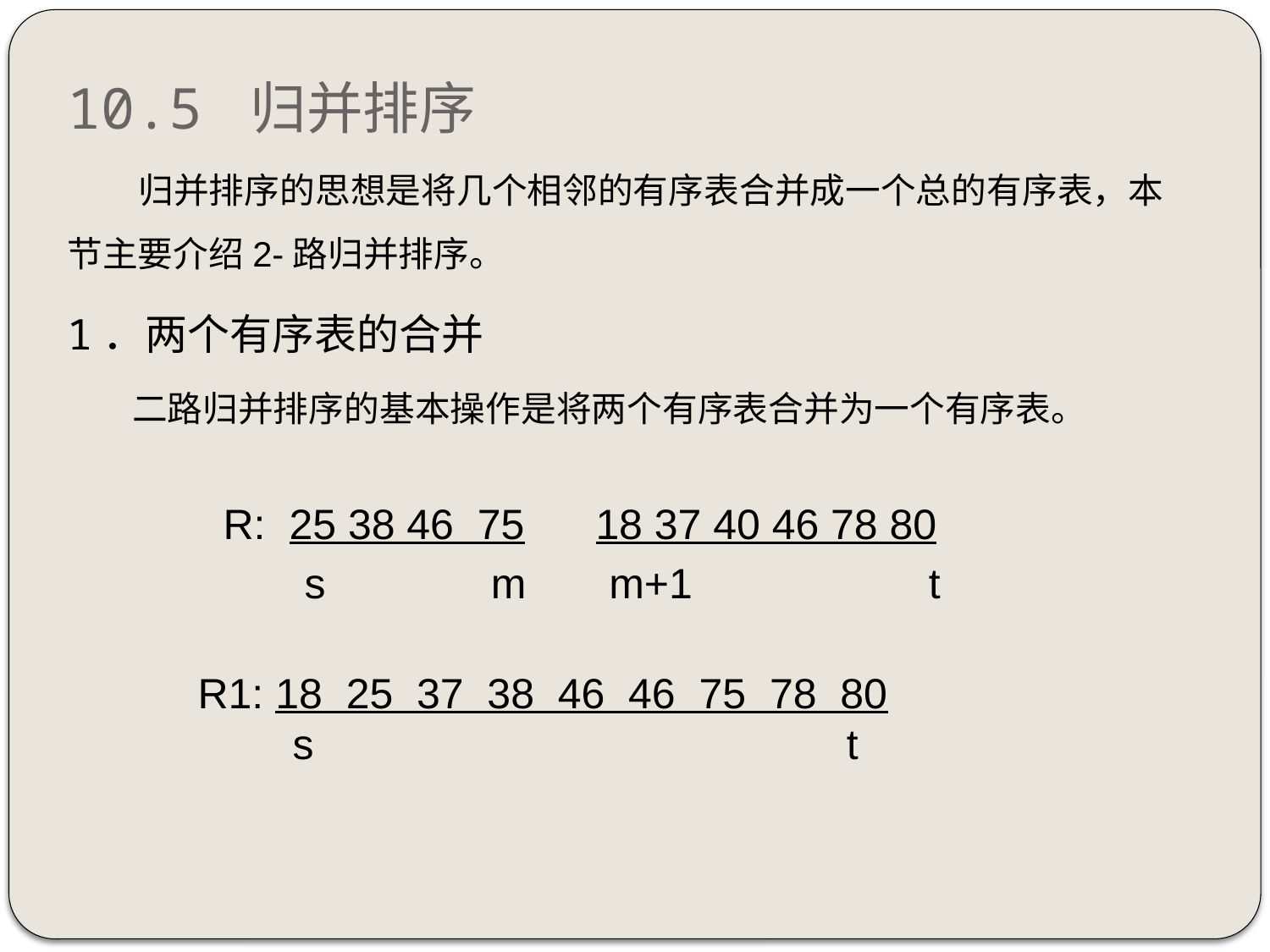

10.5 归并排序
        归并排序的思想是将几个相邻的有序表合并成一个总的有序表，本节主要介绍2-路归并排序。
1．两个有序表的合并
       二路归并排序的基本操作是将两个有序表合并为一个有序表。

                R:  25 38 46  75      18 37 40 46 78 80
                    s              m       m+1                    t

           R1: 18  25  37  38  46  46  75  78  80
                   s                                             t